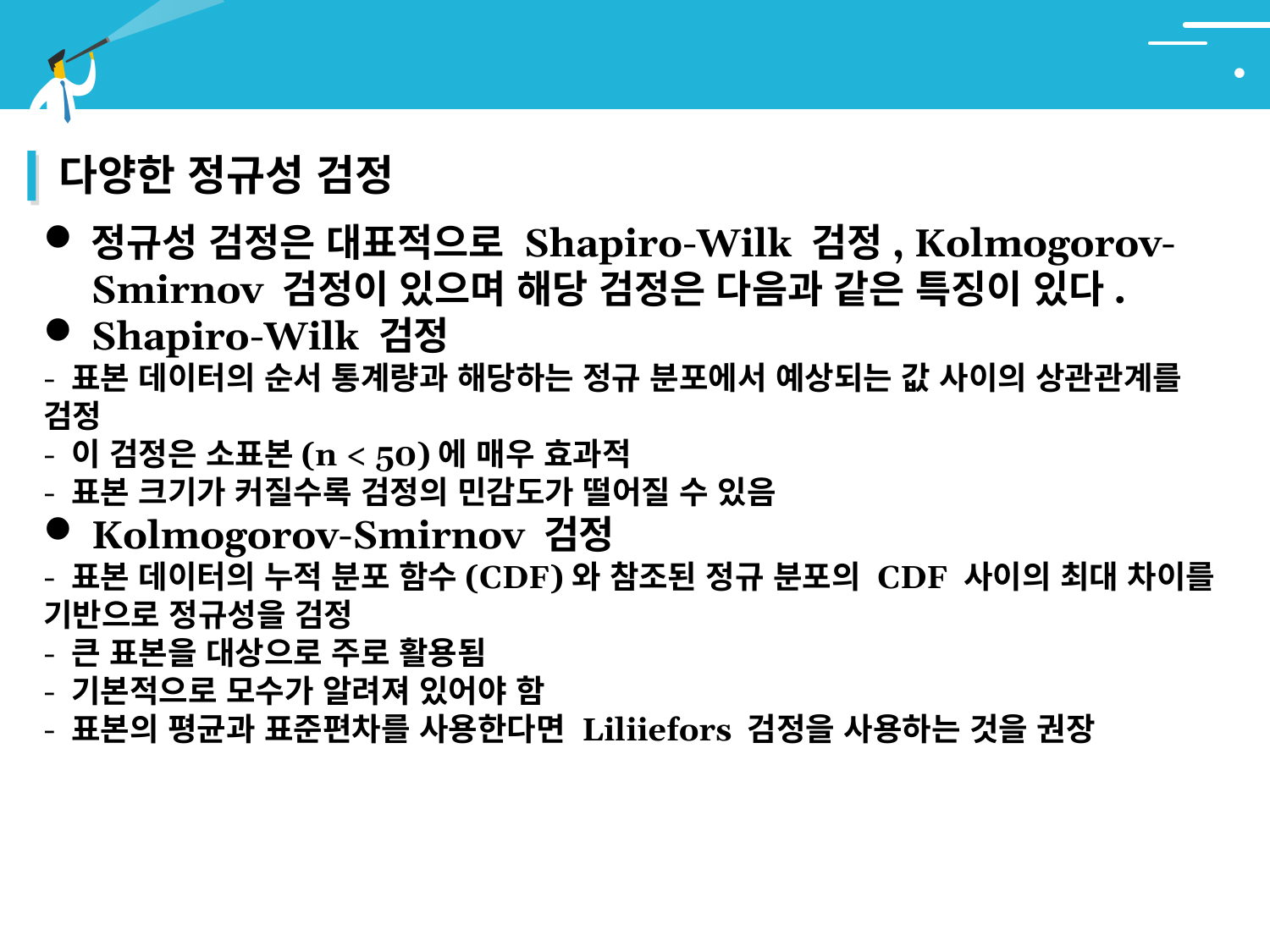

# 6. 검정
다양한 정규성 검정

정규성 검정은 대표적으로 Shapiro-Wilk 검정, Kolmogorov-Smirnov 검정이 있으며 해당 검정은 다음과 같은 특징이 있다.
Shapiro-Wilk 검정
- 표본 데이터의 순서 통계량과 해당하는 정규 분포에서 예상되는 값 사이의 상관관계를 검정
- 이 검정은 소표본(n < 50)에 매우 효과적
- 표본 크기가 커질수록 검정의 민감도가 떨어질 수 있음
Kolmogorov-Smirnov 검정
- 표본 데이터의 누적 분포 함수(CDF)와 참조된 정규 분포의 CDF 사이의 최대 차이를 기반으로 정규성을 검정
- 큰 표본을 대상으로 주로 활용됨
- 기본적으로 모수가 알려져 있어야 함
- 표본의 평균과 표준편차를 사용한다면 Liliiefors 검정을 사용하는 것을 권장